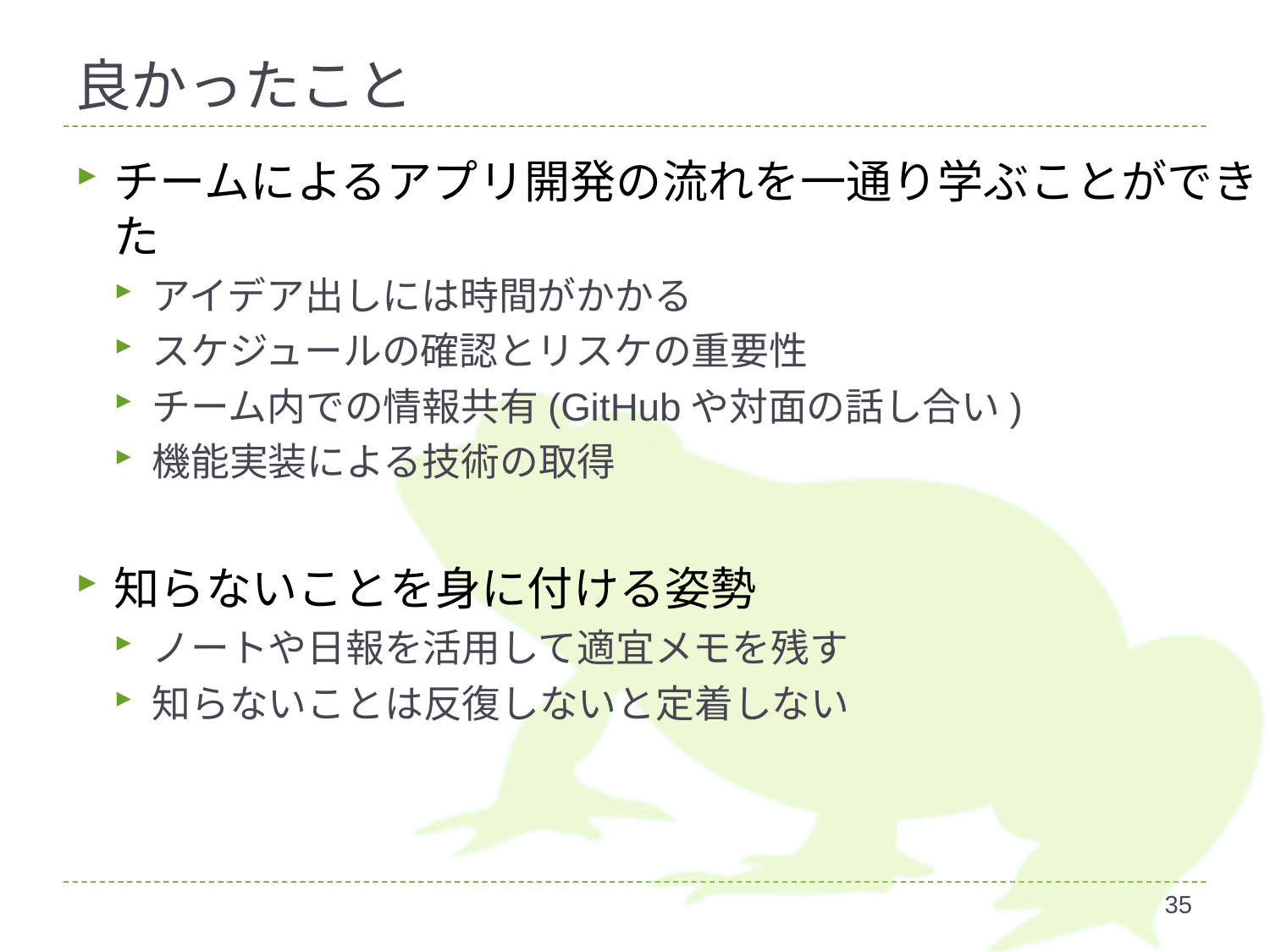

# 良かったこと
チームによるアプリ開発の流れを一通り学ぶことができた
アイデア出しには時間がかかる
スケジュールの確認とリスケの重要性
チーム内での情報共有(GitHubや対面の話し合い)
機能実装による技術の取得

知らないことを身に付ける姿勢
ノートや日報を活用して適宜メモを残す
知らないことは反復しないと定着しない
35